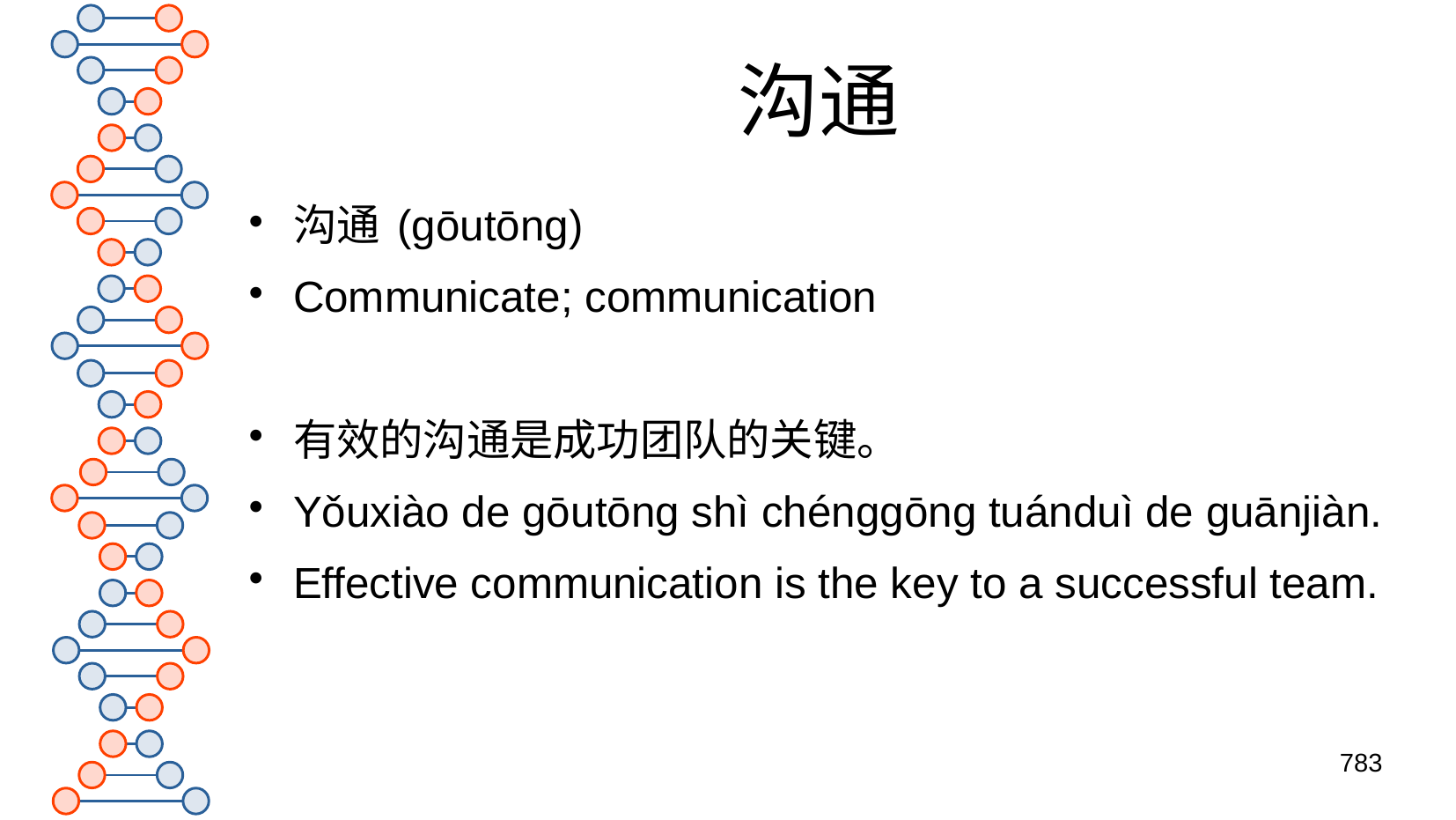

# 沟通
沟通 (gōutōng)
Communicate; communication

有效的沟通是成功团队的关键。
Yǒuxiào de gōutōng shì chénggōng tuánduì de guānjiàn.
Effective communication is the key to a successful team.

783